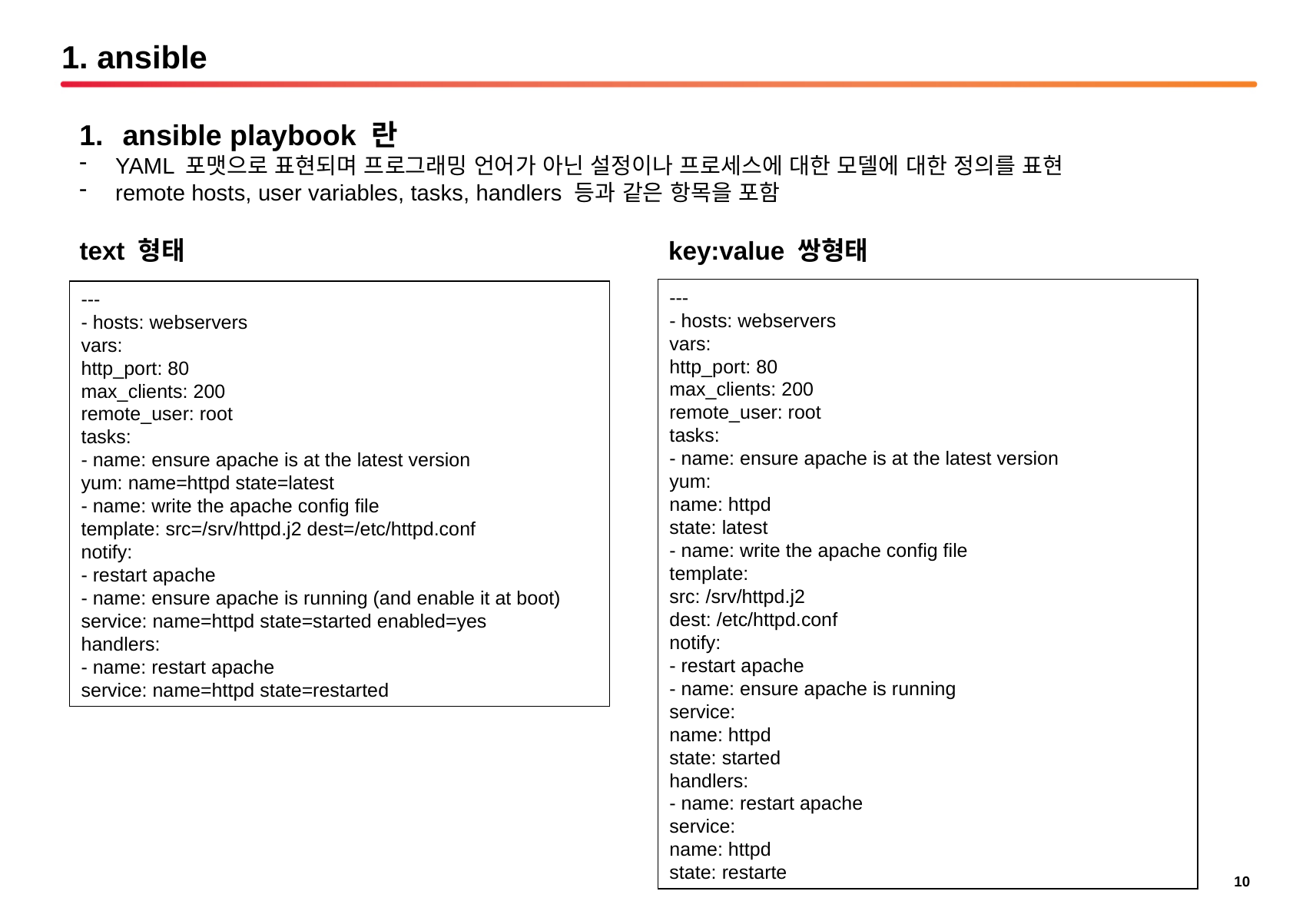

# 1. ansible
ansible playbook 란
YAML 포맷으로 표현되며 프로그래밍 언어가 아닌 설정이나 프로세스에 대한 모델에 대한 정의를 표현
remote hosts, user variables, tasks, handlers 등과 같은 항목을 포함
text 형태
key:value 쌍형태
---
- hosts: webservers
vars:
http_port: 80
max_clients: 200
remote_user: root
tasks:
- name: ensure apache is at the latest version
yum:
name: httpd
state: latest
- name: write the apache config file
template:
src: /srv/httpd.j2
dest: /etc/httpd.conf
notify:
- restart apache
- name: ensure apache is running
service:
name: httpd
state: started
handlers:
- name: restart apache
service:
name: httpd
state: restarte
---
- hosts: webservers
vars:
http_port: 80
max_clients: 200
remote_user: root
tasks:
- name: ensure apache is at the latest version
yum: name=httpd state=latest
- name: write the apache config file
template: src=/srv/httpd.j2 dest=/etc/httpd.conf
notify:
- restart apache
- name: ensure apache is running (and enable it at boot)
service: name=httpd state=started enabled=yes
handlers:
- name: restart apache
service: name=httpd state=restarted